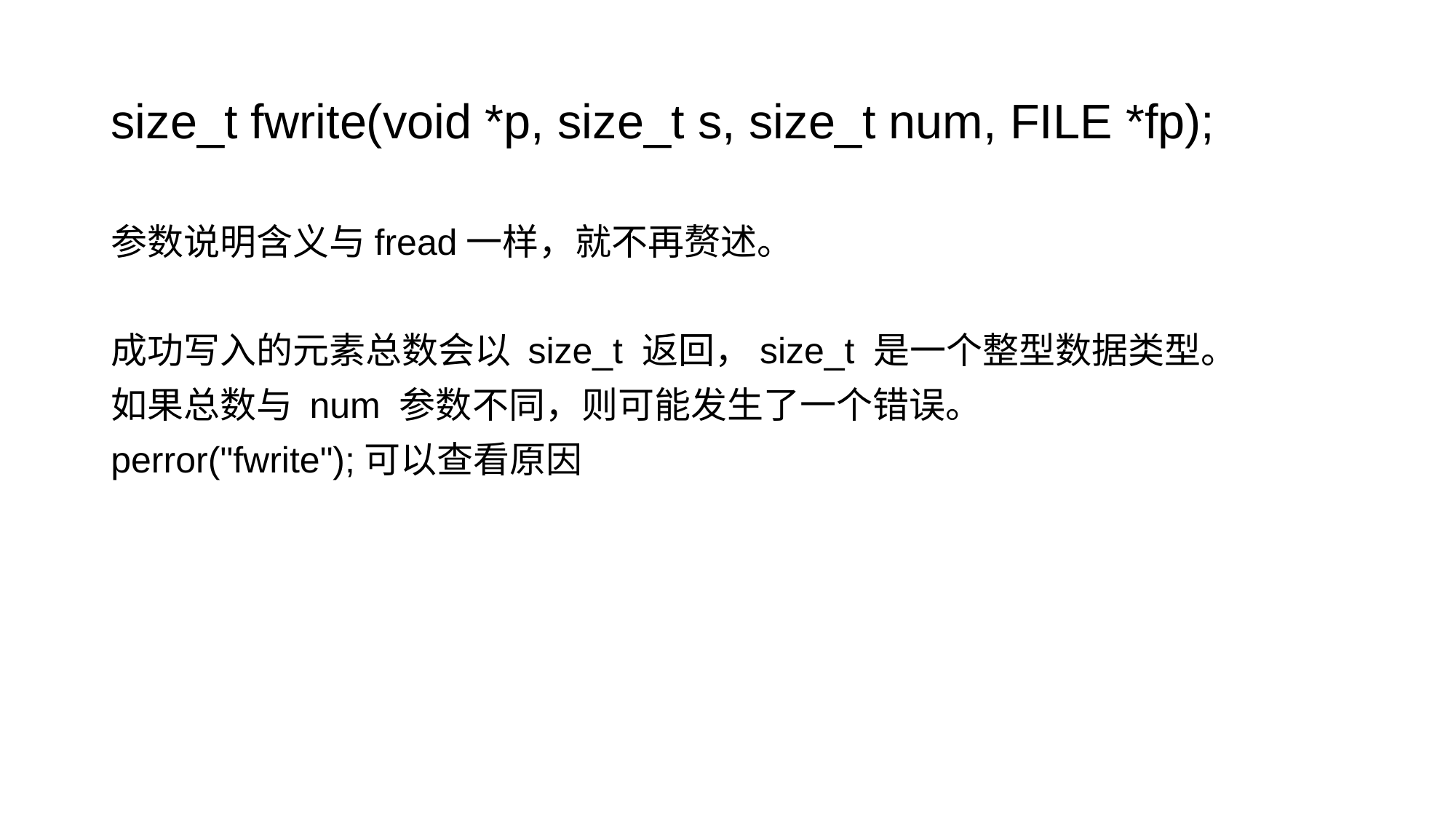

# size_t fwrite(void *p, size_t s, size_t num, FILE *fp);
参数说明含义与fread一样，就不再赘述。

成功写入的元素总数会以 size_t 返回，size_t 是一个整型数据类型。
如果总数与 num 参数不同，则可能发生了一个错误。
perror("fwrite");可以查看原因